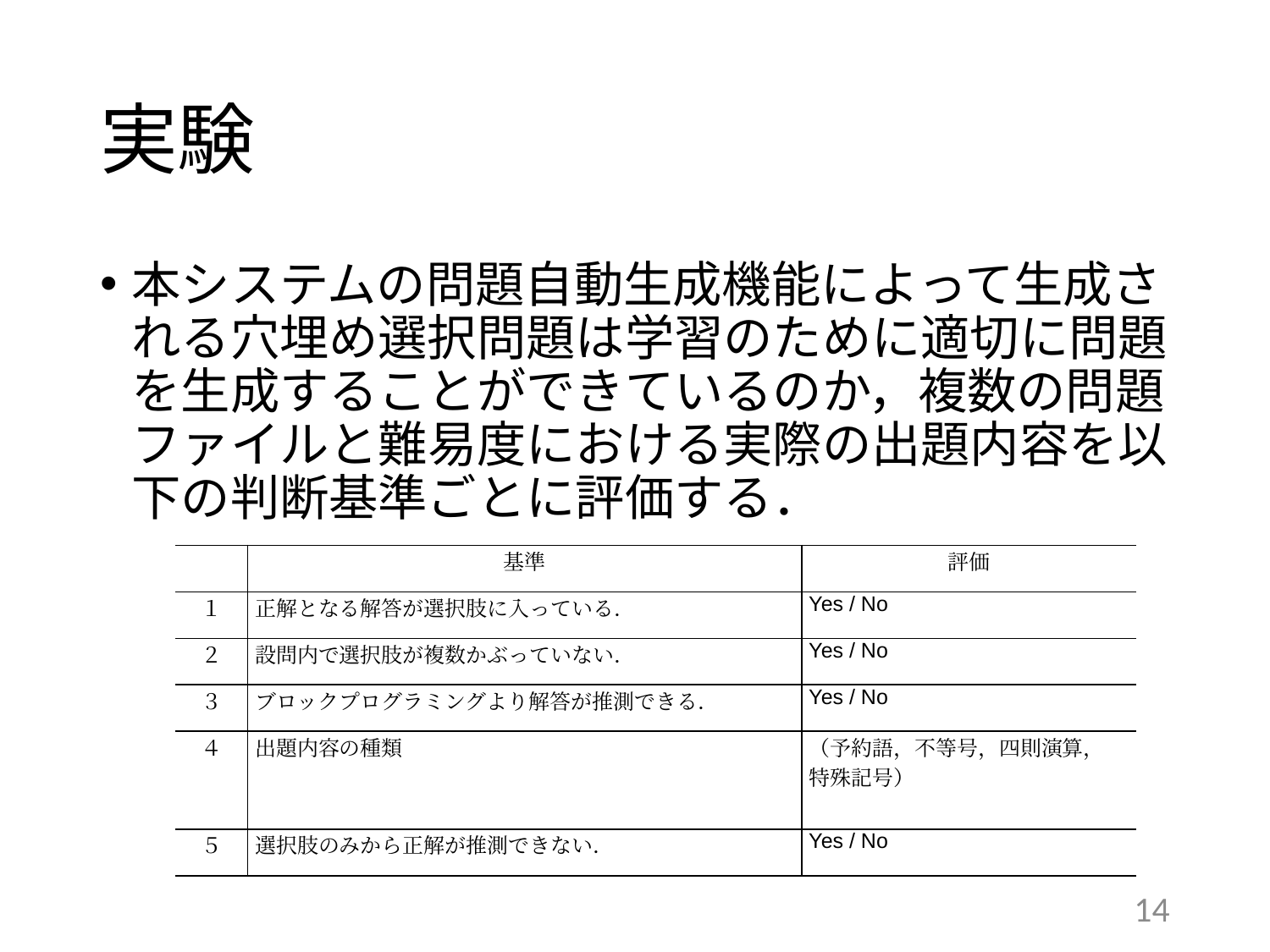

# 実験
本システムの問題自動生成機能によって生成される穴埋め選択問題は学習のために適切に問題を生成することができているのか，複数の問題ファイルと難易度における実際の出題内容を以下の判断基準ごとに評価する．
|  | 基準 | 評価 |
| --- | --- | --- |
| １ | 正解となる解答が選択肢に入っている． | Yes / No |
| ２ | 設問内で選択肢が複数かぶっていない． | Yes / No |
| ３ | ブロックプログラミングより解答が推測できる． | Yes / No |
| ４ | 出題内容の種類 | （予約語，不等号，四則演算， 特殊記号） |
| ５ | 選択肢のみから正解が推測できない． | Yes / No |
14